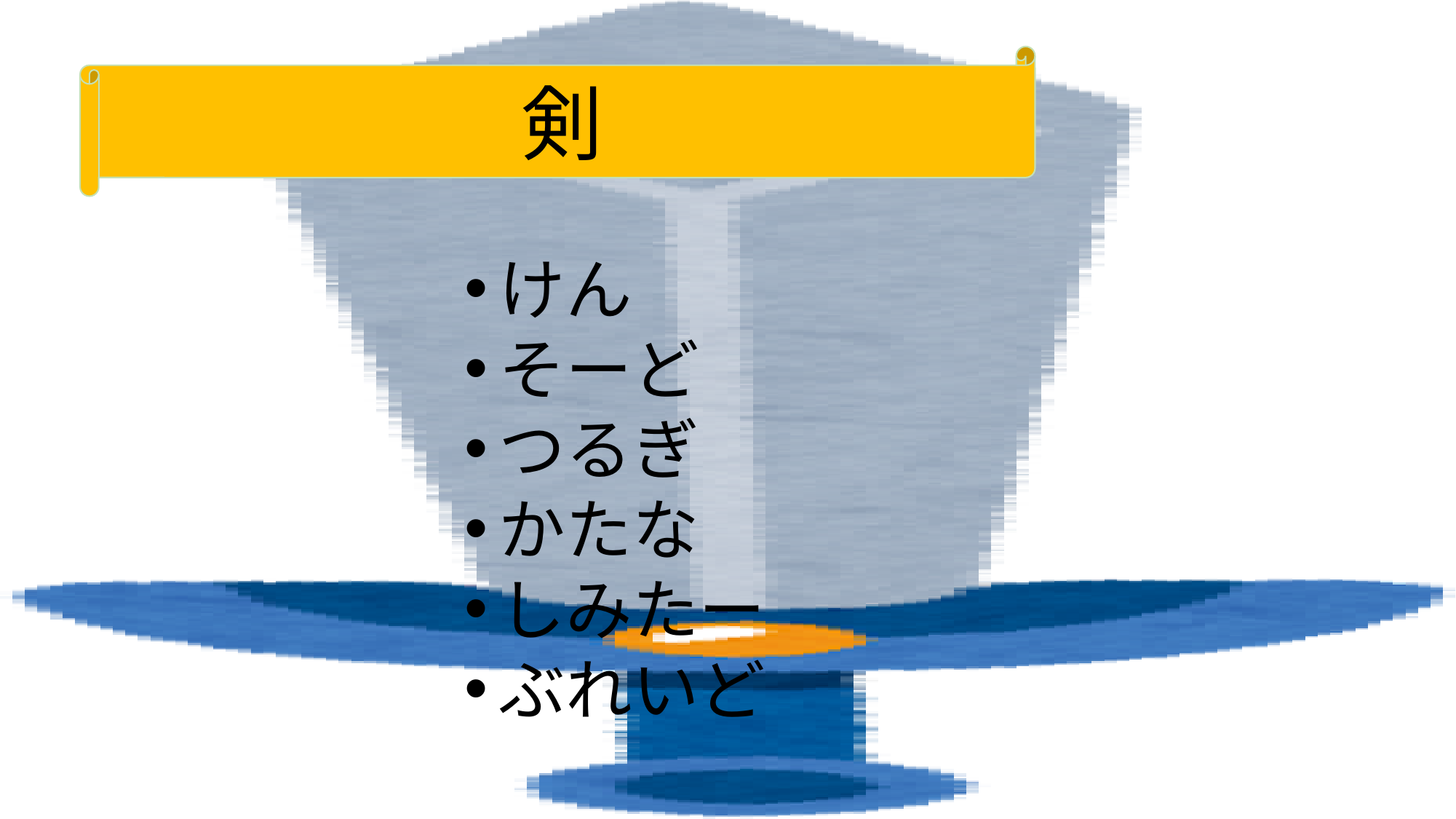

剣
けん
そーど
つるぎ
かたな
しみたー
ぶれいど